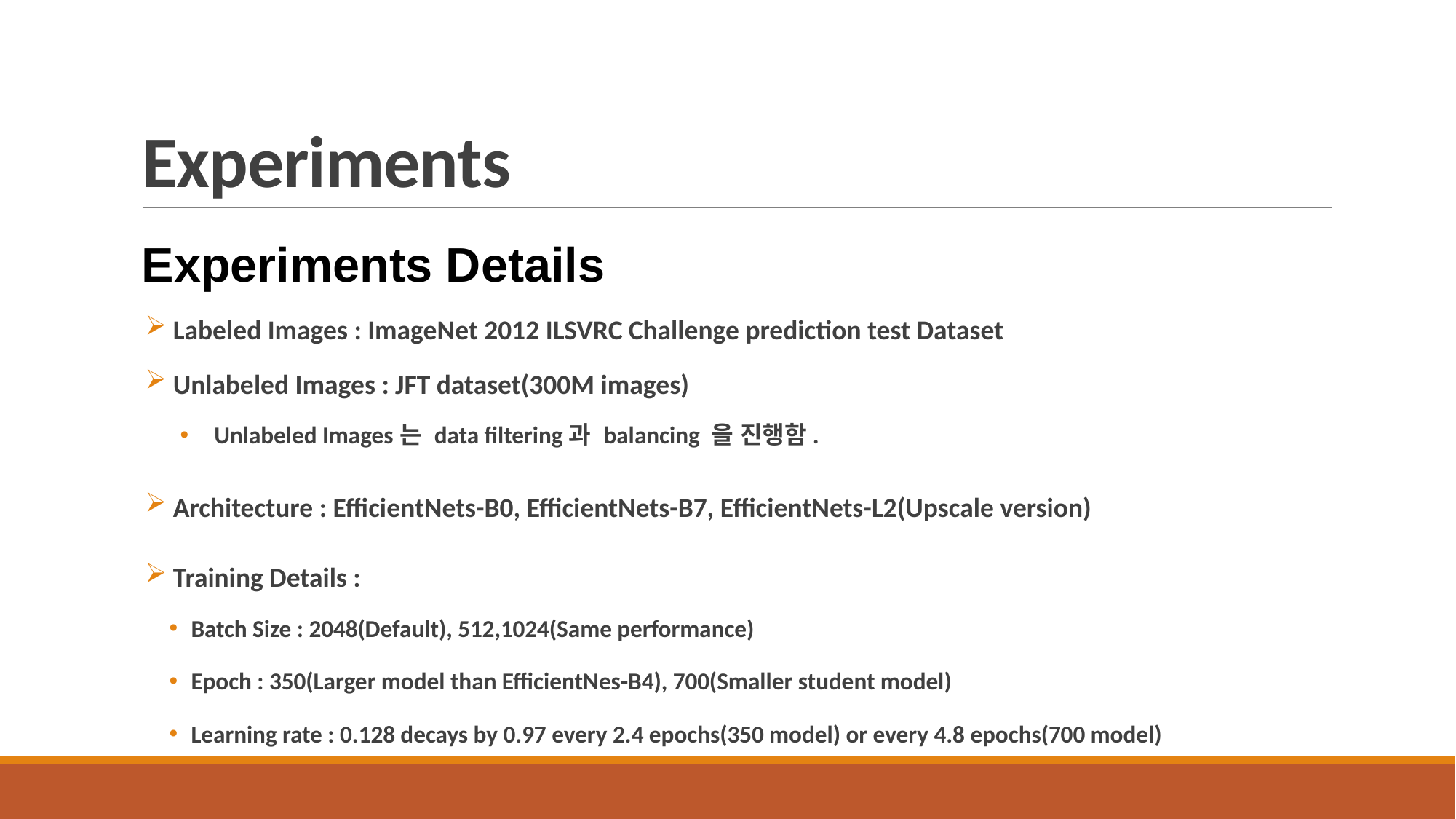

# Experiments
Experiments Details
 Labeled Images : ImageNet 2012 ILSVRC Challenge prediction test Dataset
 Unlabeled Images : JFT dataset(300M images)
Unlabeled Images는 data filtering과 balancing 을 진행함.
 Architecture : EfficientNets-B0, EfficientNets-B7, EfficientNets-L2(Upscale version)
 Training Details :
Batch Size : 2048(Default), 512,1024(Same performance)
Epoch : 350(Larger model than EfficientNes-B4), 700(Smaller student model)
Learning rate : 0.128 decays by 0.97 every 2.4 epochs(350 model) or every 4.8 epochs(700 model)